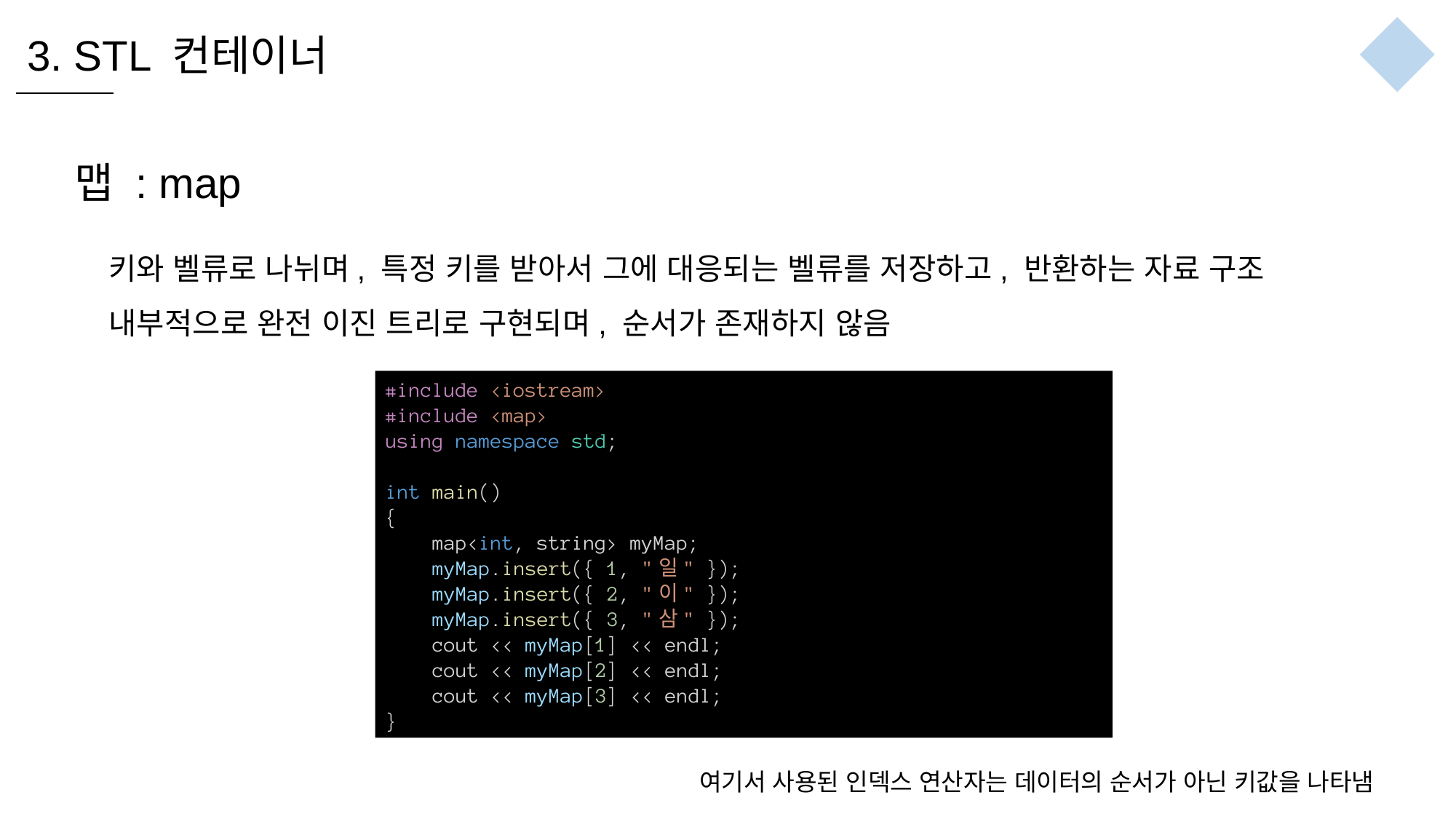

3. STL 컨테이너
맵 : map
키와 벨류로 나뉘며, 특정 키를 받아서 그에 대응되는 벨류를 저장하고, 반환하는 자료 구조
내부적으로 완전 이진 트리로 구현되며, 순서가 존재하지 않음
#include <iostream>
#include <map>
using namespace std;
int main()
{
    map<int, string> myMap;
    myMap.insert({ 1, "일" });
    myMap.insert({ 2, "이" });
    myMap.insert({ 3, "삼" });
    cout << myMap[1] << endl;
    cout << myMap[2] << endl;
    cout << myMap[3] << endl;
}
여기서 사용된 인덱스 연산자는 데이터의 순서가 아닌 키값을 나타냄